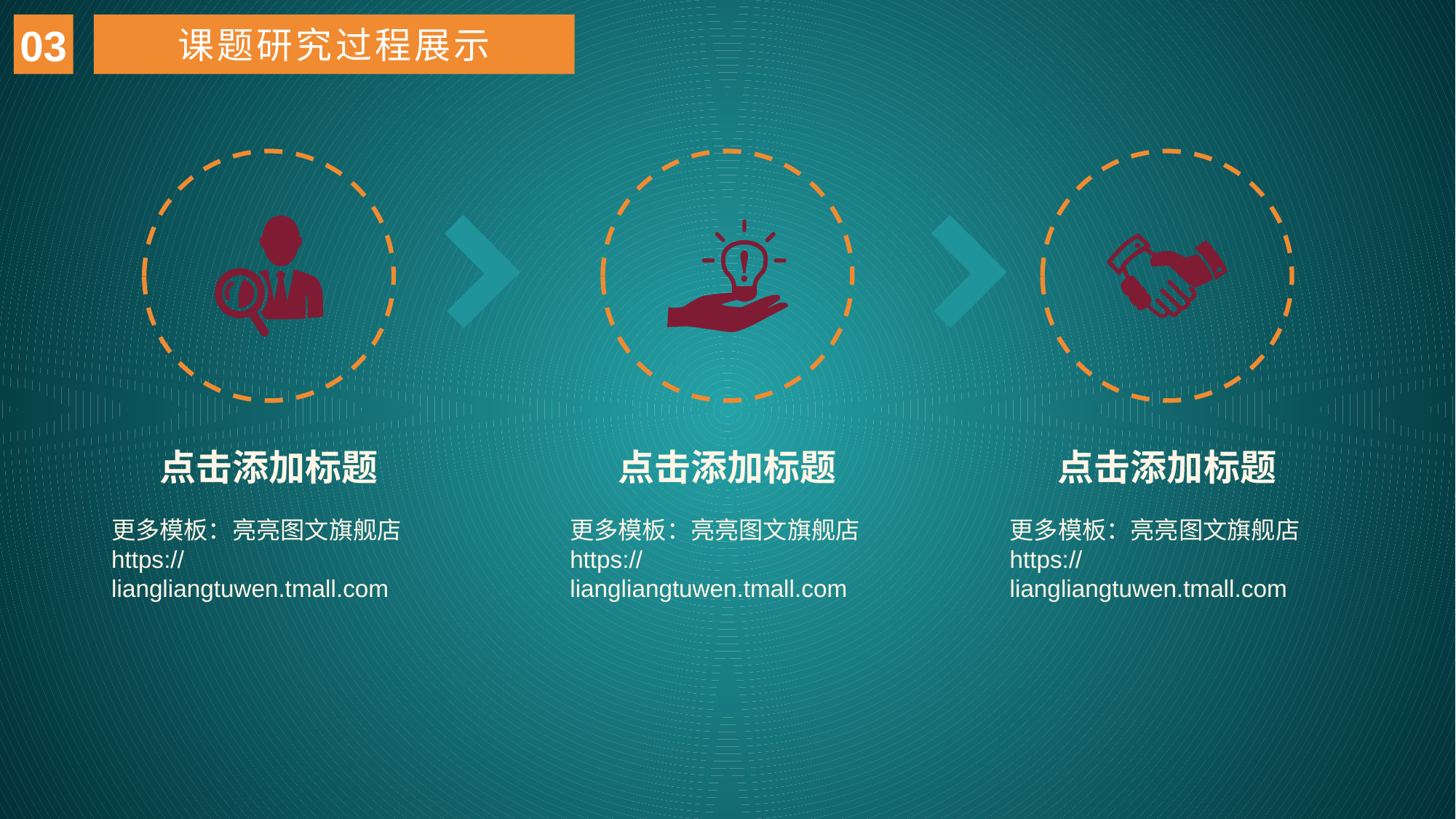

03
课题研究过程展示

点击添加标题
点击添加标题
点击添加标题
更多模板：亮亮图文旗舰店https://liangliangtuwen.tmall.com
更多模板：亮亮图文旗舰店https://liangliangtuwen.tmall.com
更多模板：亮亮图文旗舰店https://liangliangtuwen.tmall.com